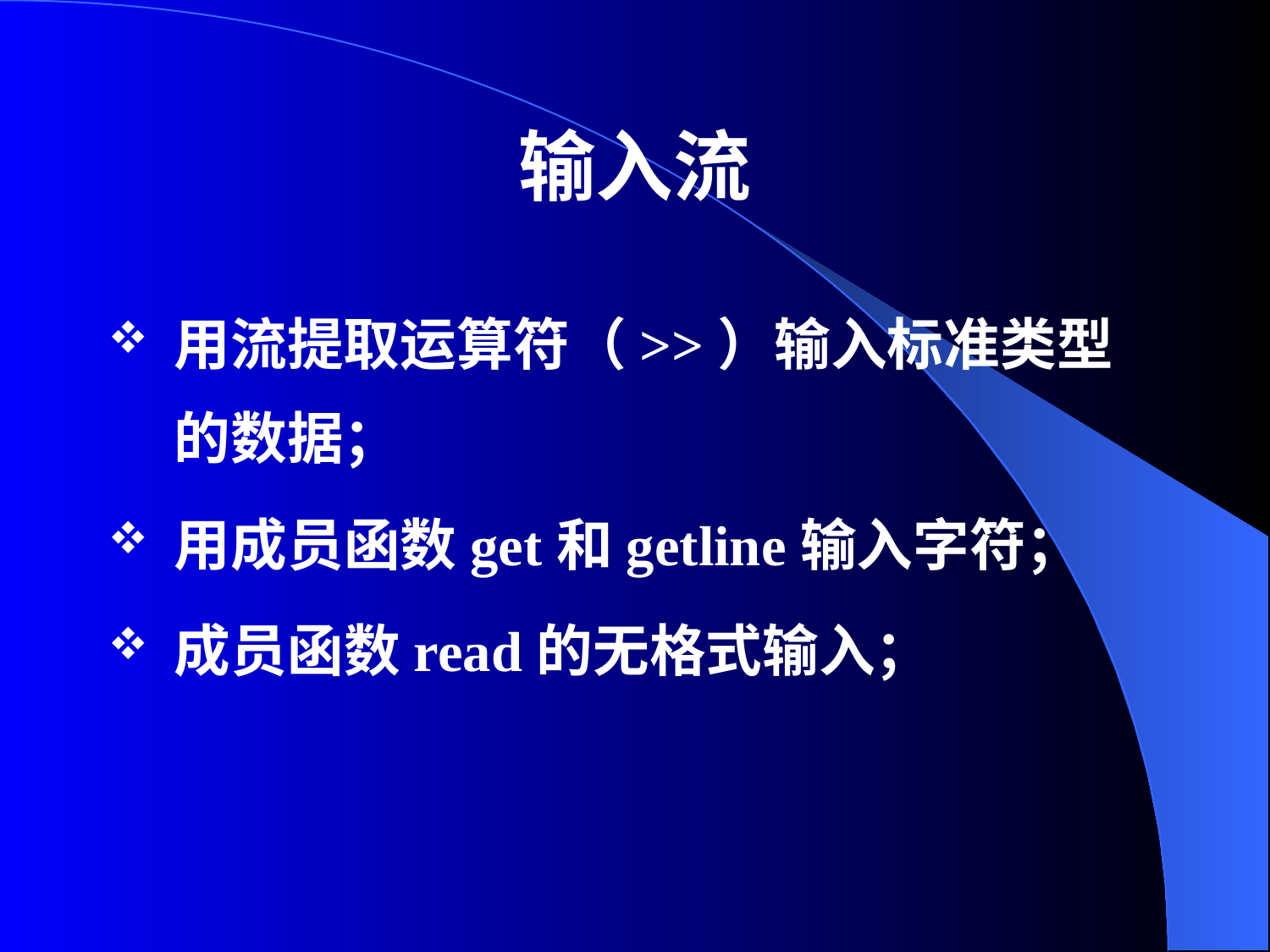

# 输入流
用流提取运算符（>>）输入标准类型的数据；
用成员函数get和getline输入字符；
成员函数read的无格式输入；